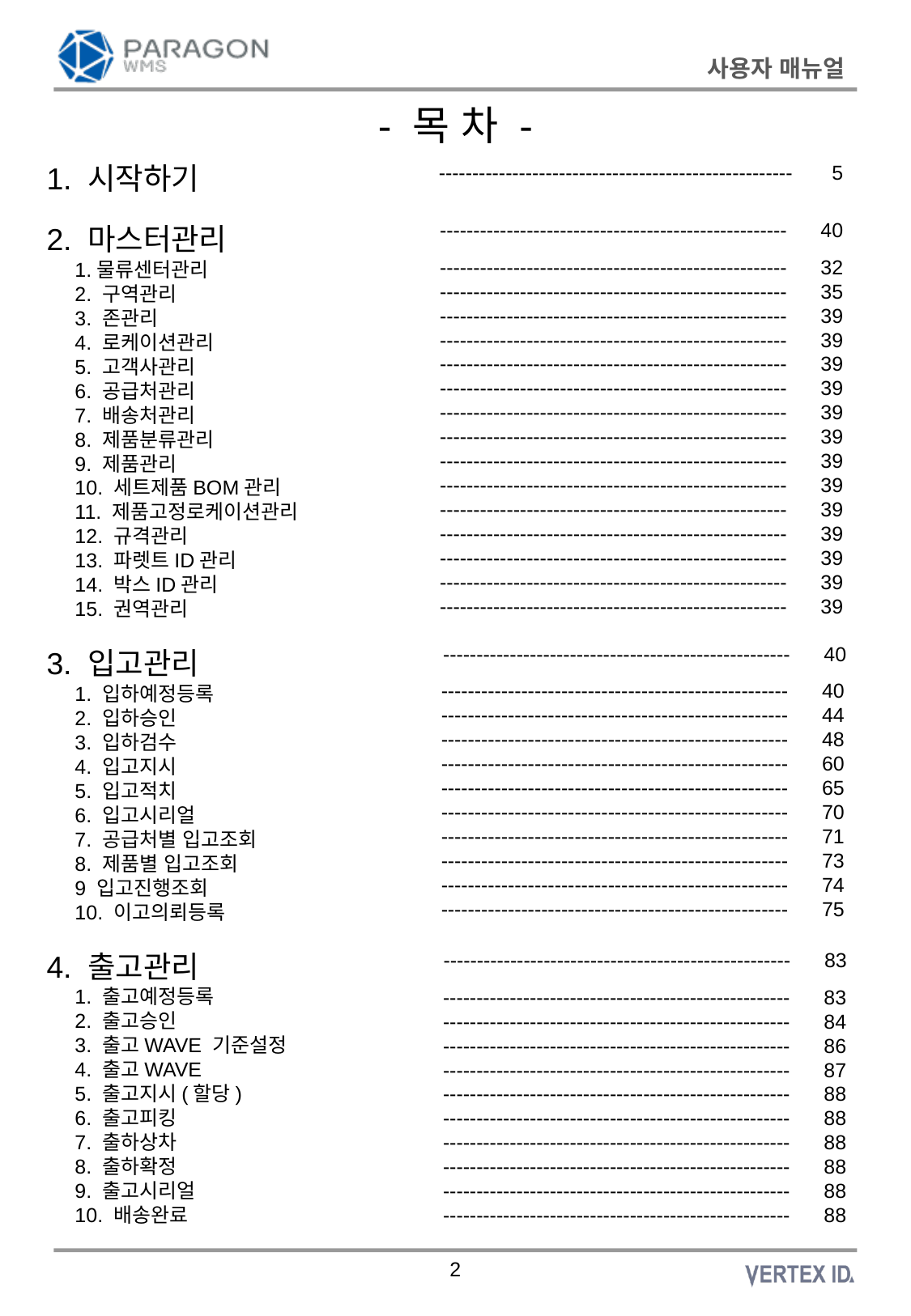

- 목 차 -
1. 시작하기

2. 마스터관리
     1.물류센터관리
     2. 구역관리
     3. 존관리
     4. 로케이션관리
     5. 고객사관리
     6. 공급처관리
     7. 배송처관리
     8. 제품분류관리
     9. 제품관리
     10. 세트제품BOM관리
     11. 제품고정로케이션관리
     12. 규격관리
     13. 파렛트ID관리
     14. 박스ID관리
     15. 권역관리

3. 입고관리
     1. 입하예정등록
     2. 입하승인
     3. 입하검수
     4. 입고지시
     5. 입고적치
     6. 입고시리얼
     7. 공급처별 입고조회
     8. 제품별 입고조회
     9 입고진행조회
     10. 이고의뢰등록

4. 출고관리
     1. 출고예정등록
     2. 출고승인
     3. 출고WAVE 기준설정
     4. 출고WAVE
     5. 출고지시(할당)
     6. 출고피킹
     7. 출하상차
     8. 출하확정
     9. 출고시리얼
     10. 배송완료

-----------------------------------------------------       5
----------------------------------------------------      40
----------------------------------------------------      32
----------------------------------------------------      35
----------------------------------------------------      39
----------------------------------------------------      39
----------------------------------------------------      39
----------------------------------------------------      39
----------------------------------------------------      39
----------------------------------------------------      39
----------------------------------------------------      39
----------------------------------------------------      39
----------------------------------------------------      39
----------------------------------------------------      39
----------------------------------------------------      39
----------------------------------------------------      39
----------------------------------------------------      39
----------------------------------------------------      40
----------------------------------------------------      40
----------------------------------------------------      44
----------------------------------------------------      48
----------------------------------------------------      60
----------------------------------------------------      65
----------------------------------------------------      70
----------------------------------------------------      71
----------------------------------------------------      73
----------------------------------------------------      74
----------------------------------------------------      75
----------------------------------------------------      83
----------------------------------------------------      83
----------------------------------------------------      84
----------------------------------------------------      86
----------------------------------------------------      87
----------------------------------------------------      88
----------------------------------------------------      88
----------------------------------------------------      88
----------------------------------------------------      88
----------------------------------------------------      88
----------------------------------------------------      88